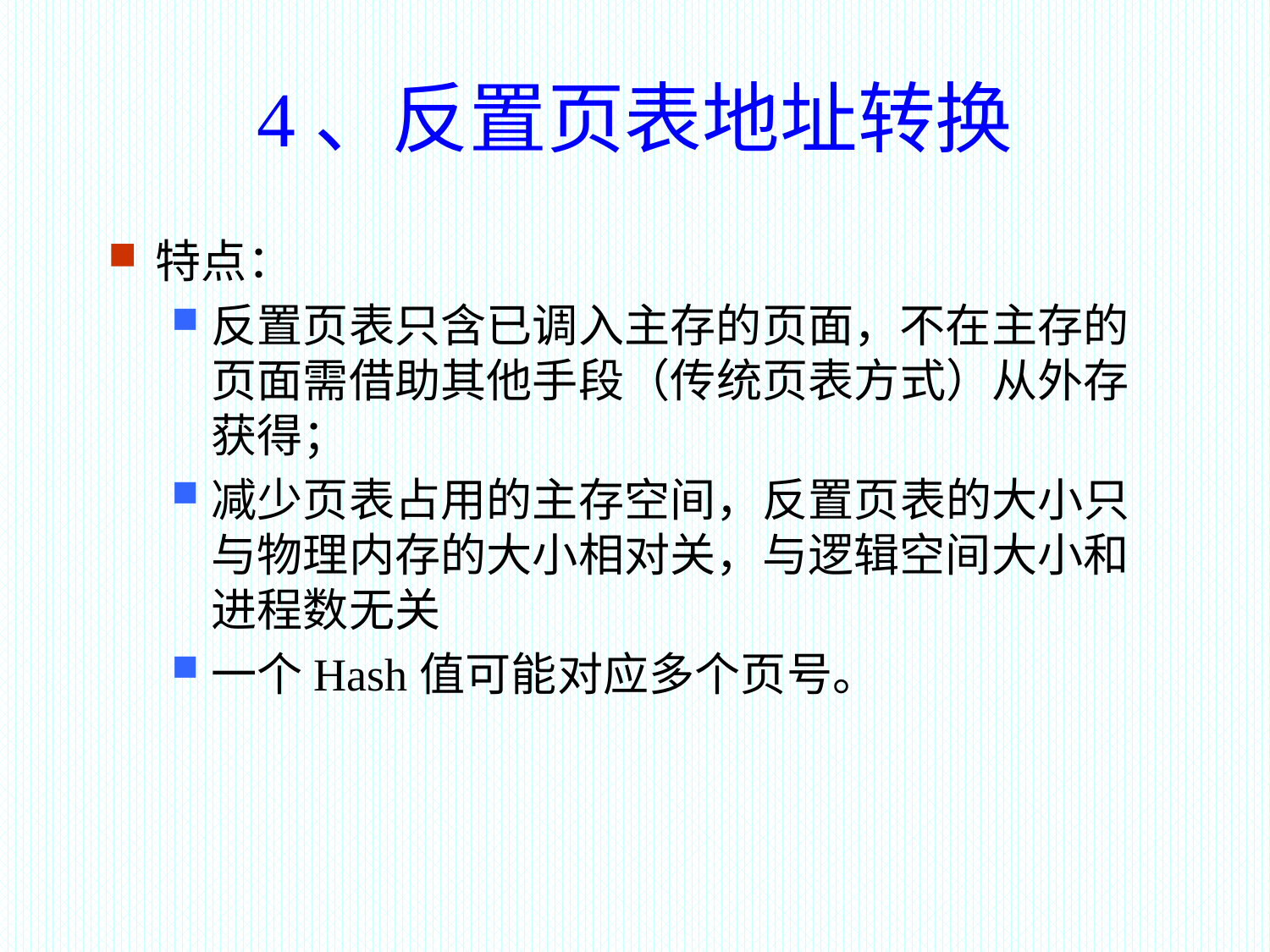

# 4、反置页表地址转换
特点：
反置页表只含已调入主存的页面，不在主存的页面需借助其他手段（传统页表方式）从外存获得；
减少页表占用的主存空间，反置页表的大小只与物理内存的大小相对关，与逻辑空间大小和进程数无关
一个Hash值可能对应多个页号。